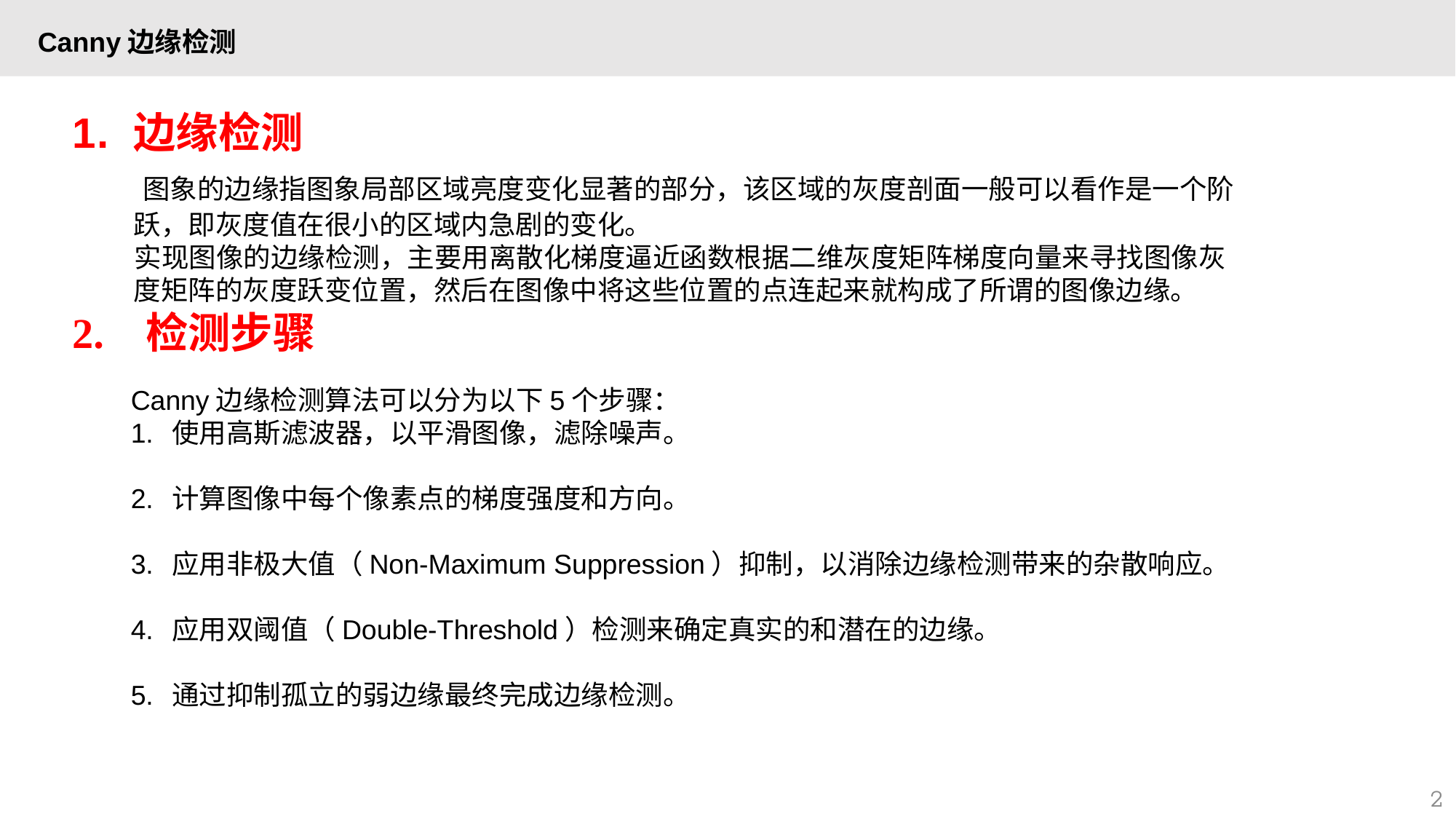

Canny边缘检测
边缘检测
       图象的边缘指图象局部区域亮度变化显著的部分，该区域的灰度剖面一般可以看作是一个阶跃，即灰度值在很小的区域内急剧的变化。
         实现图像的边缘检测，主要用离散化梯度逼近函数根据二维灰度矩阵梯度向量来寻找图像灰度矩阵的灰度跃变位置，然后在图像中将这些位置的点连起来就构成了所谓的图像边缘。
2.   检测步骤

Canny边缘检测算法可以分为以下5个步骤：
使用高斯滤波器，以平滑图像，滤除噪声。

计算图像中每个像素点的梯度强度和方向。

应用非极大值（Non-Maximum Suppression）抑制，以消除边缘检测带来的杂散响应。

应用双阈值（Double-Threshold）检测来确定真实的和潜在的边缘。

通过抑制孤立的弱边缘最终完成边缘检测。
2